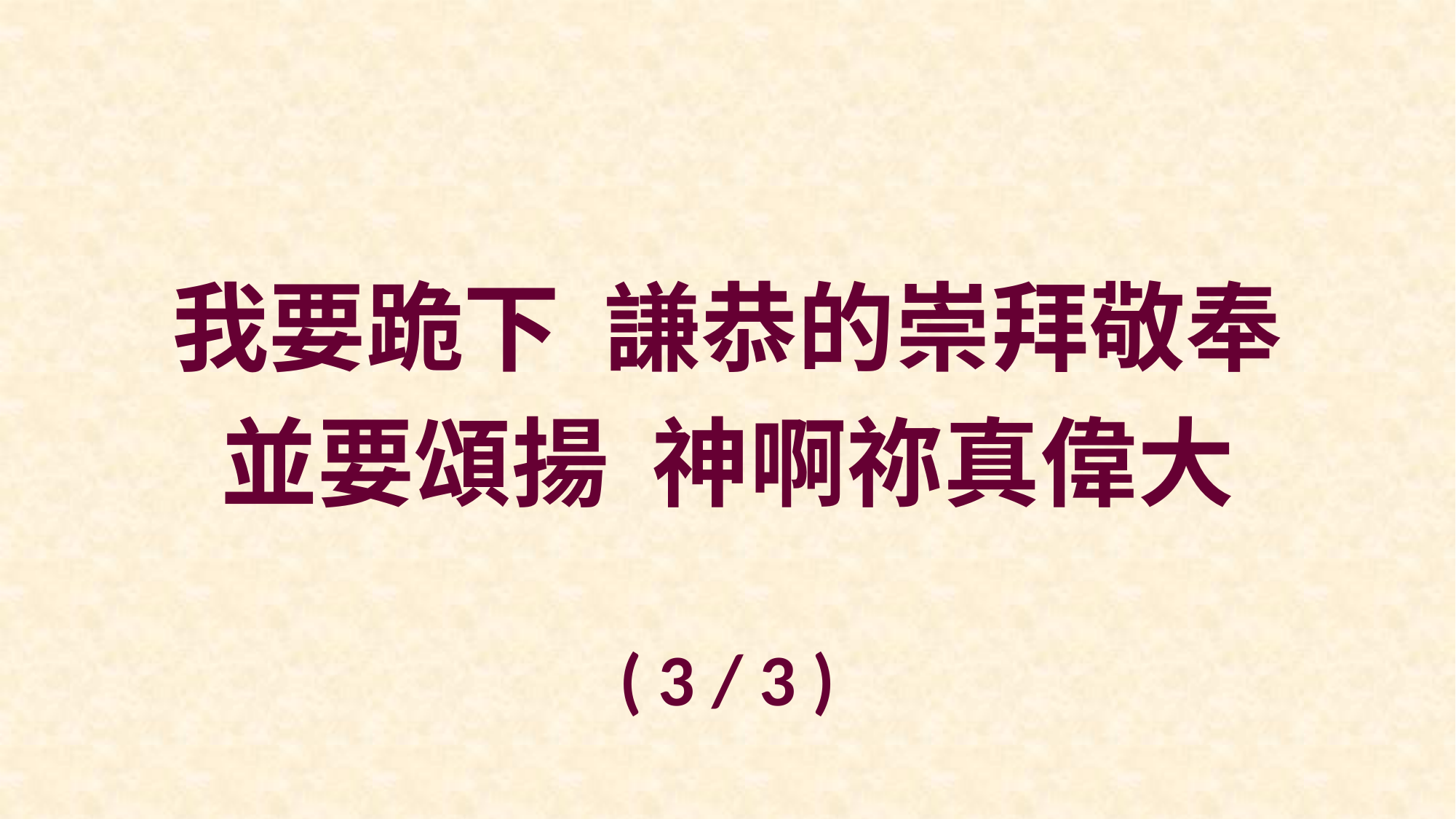

我要跪下  謙恭的崇拜敬奉
並要頌揚  神啊祢真偉大
( 3 / 3 )